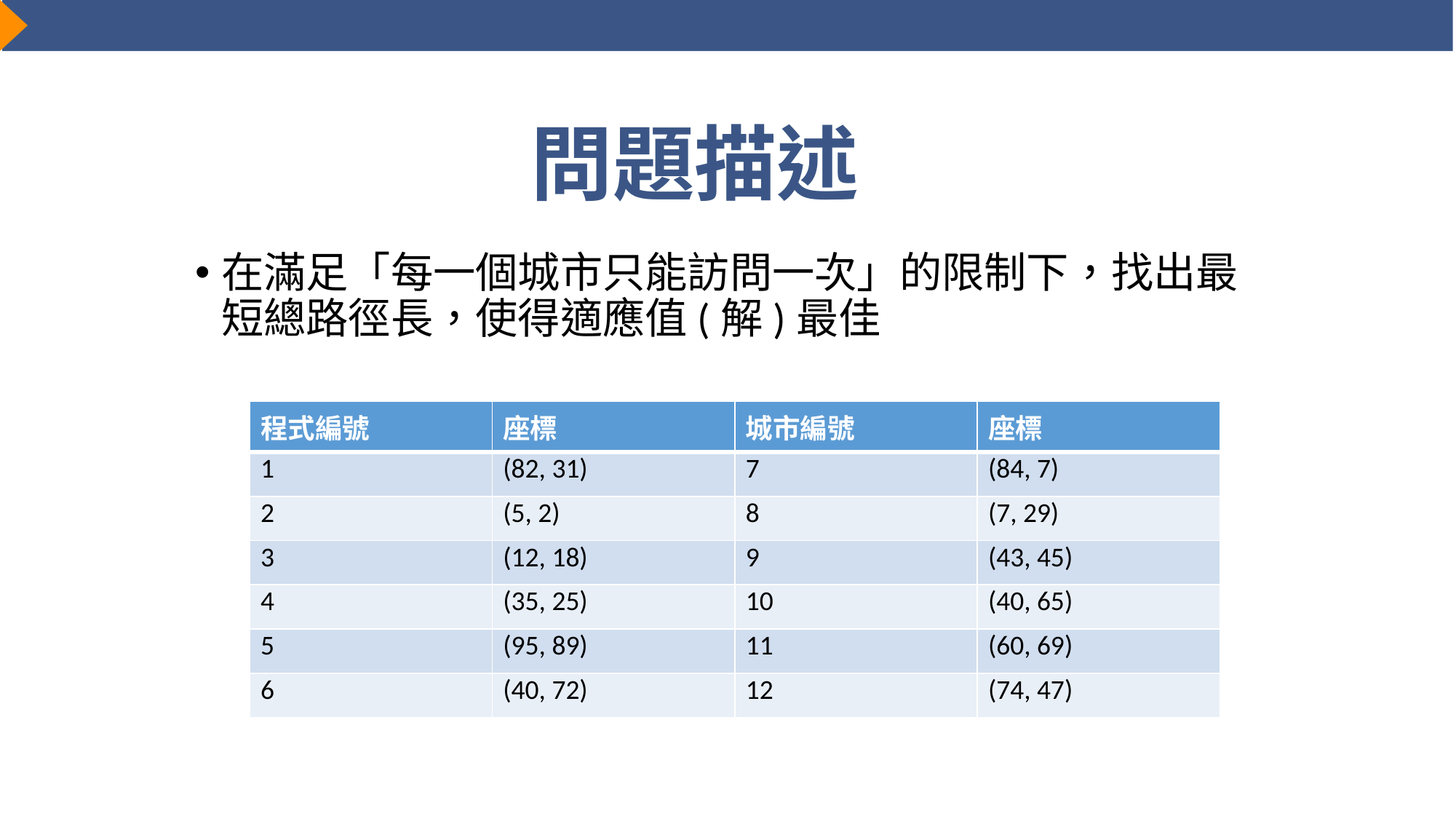

問題描述
在滿足「每一個城市只能訪問一次」的限制下，找出最短總路徑長，使得適應值(解)最佳

| 程式編號 | 座標 | 城市編號 | 座標 |
| --- | --- | --- | --- |
| 1 | (82, 31) | 7 | (84, 7) |
| 2 | (5, 2) | 8 | (7, 29) |
| 3 | (12, 18) | 9 | (43, 45) |
| 4 | (35, 25) | 10 | (40, 65) |
| 5 | (95, 89) | 11 | (60, 69) |
| 6 | (40, 72) | 12 | (74, 47) |